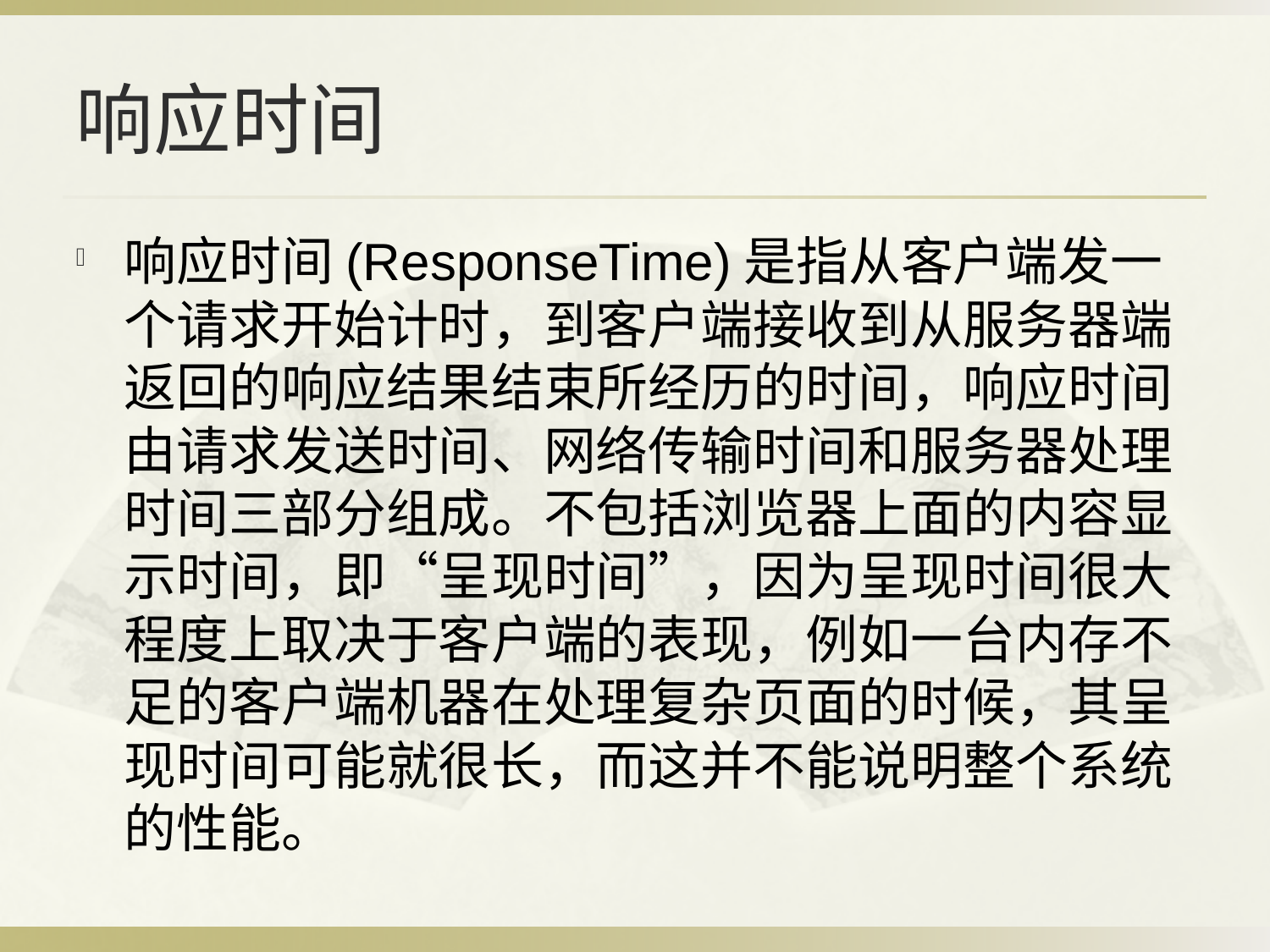

# 响应时间
响应时间(ResponseTime)是指从客户端发一个请求开始计时，到客户端接收到从服务器端返回的响应结果结束所经历的时间，响应时间由请求发送时间、网络传输时间和服务器处理时间三部分组成。不包括浏览器上面的内容显示时间，即“呈现时间”，因为呈现时间很大程度上取决于客户端的表现，例如一台内存不足的客户端机器在处理复杂页面的时候，其呈现时间可能就很长，而这并不能说明整个系统的性能。